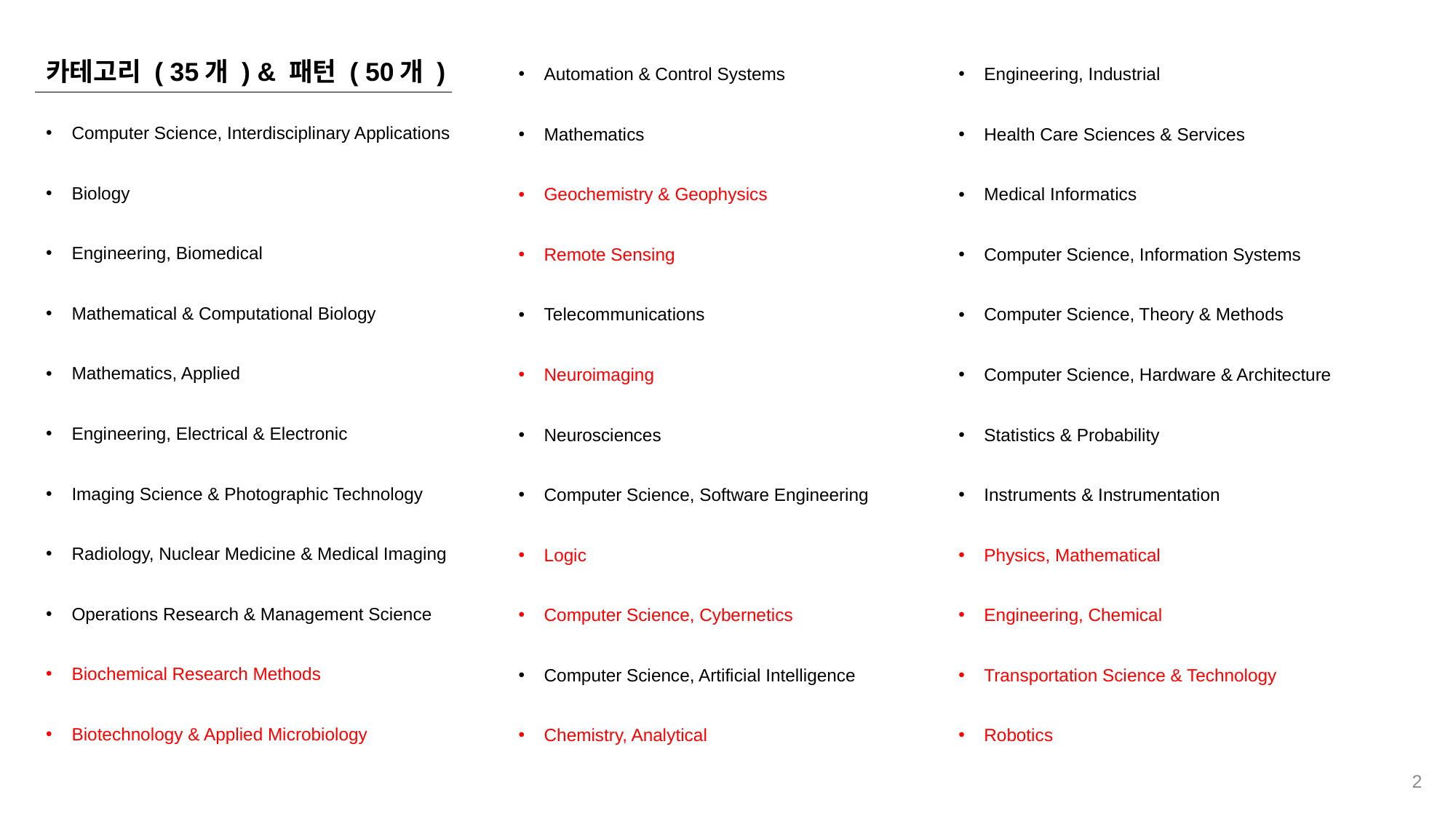

# 카테고리 ( 35개 ) & 패턴 ( 50개 )
Automation & Control Systems

Mathematics

Geochemistry & Geophysics

Remote Sensing

Telecommunications

Neuroimaging

Neurosciences

Computer Science, Software Engineering

Logic

Computer Science, Cybernetics

Computer Science, Artificial Intelligence

Chemistry, Analytical

Engineering, Industrial

Health Care Sciences & Services

Medical Informatics

Computer Science, Information Systems

Computer Science, Theory & Methods

Computer Science, Hardware & Architecture

Statistics & Probability

Instruments & Instrumentation

Physics, Mathematical

Engineering, Chemical

Transportation Science & Technology

Robotics
Computer Science, Interdisciplinary Applications

Biology

Engineering, Biomedical

Mathematical & Computational Biology

Mathematics, Applied

Engineering, Electrical & Electronic

Imaging Science & Photographic Technology

Radiology, Nuclear Medicine & Medical Imaging

Operations Research & Management Science

Biochemical Research Methods

Biotechnology & Applied Microbiology

2